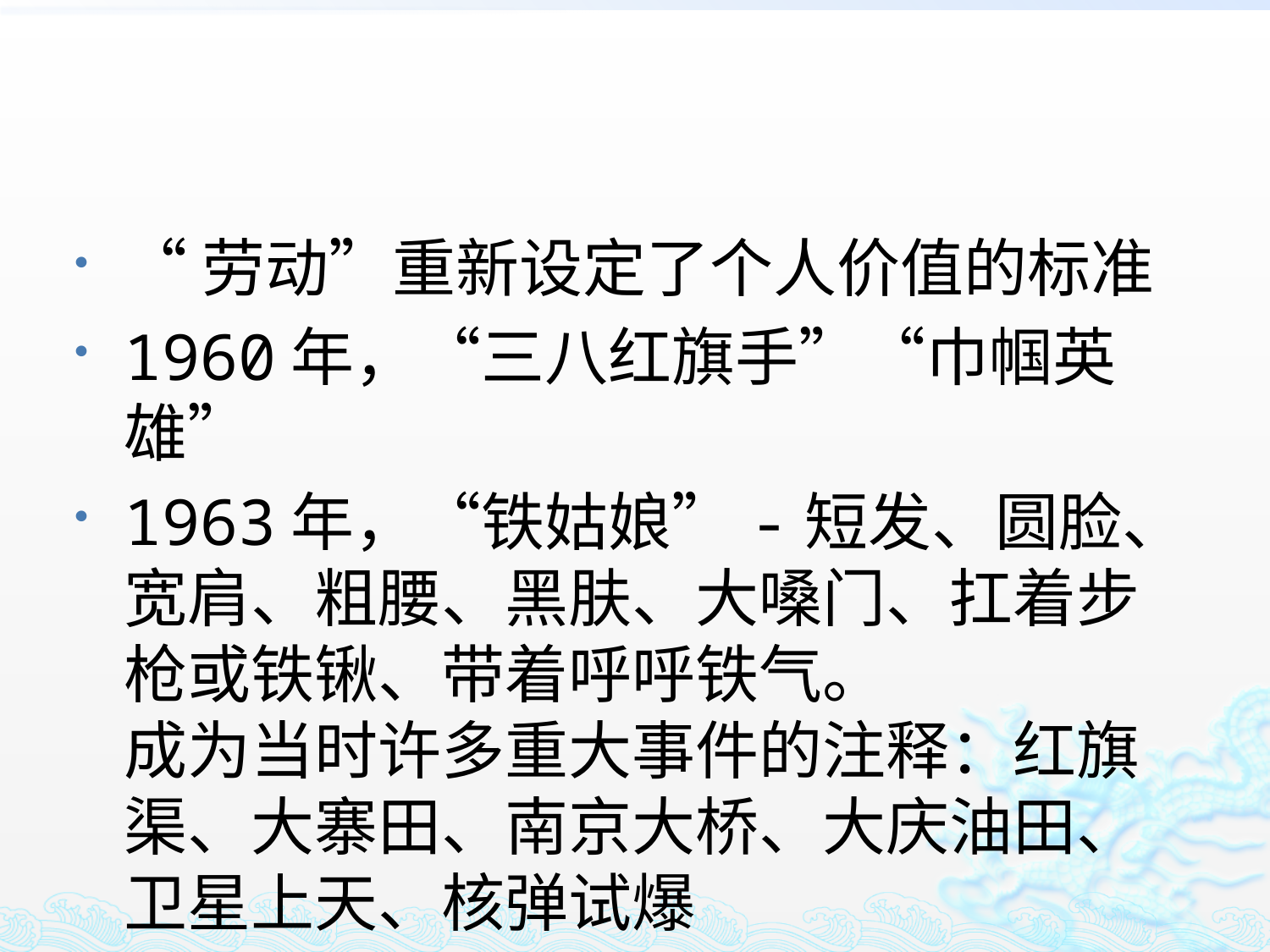

#
“劳动”重新设定了个人价值的标准
1960年，“三八红旗手”“巾帼英雄”
1963年，“铁姑娘”-短发、圆脸、宽肩、粗腰、黑肤、大嗓门、扛着步枪或铁锹、带着呼呼铁气。
成为当时许多重大事件的注释：红旗渠、大寨田、南京大桥、大庆油田、卫星上天、核弹试爆